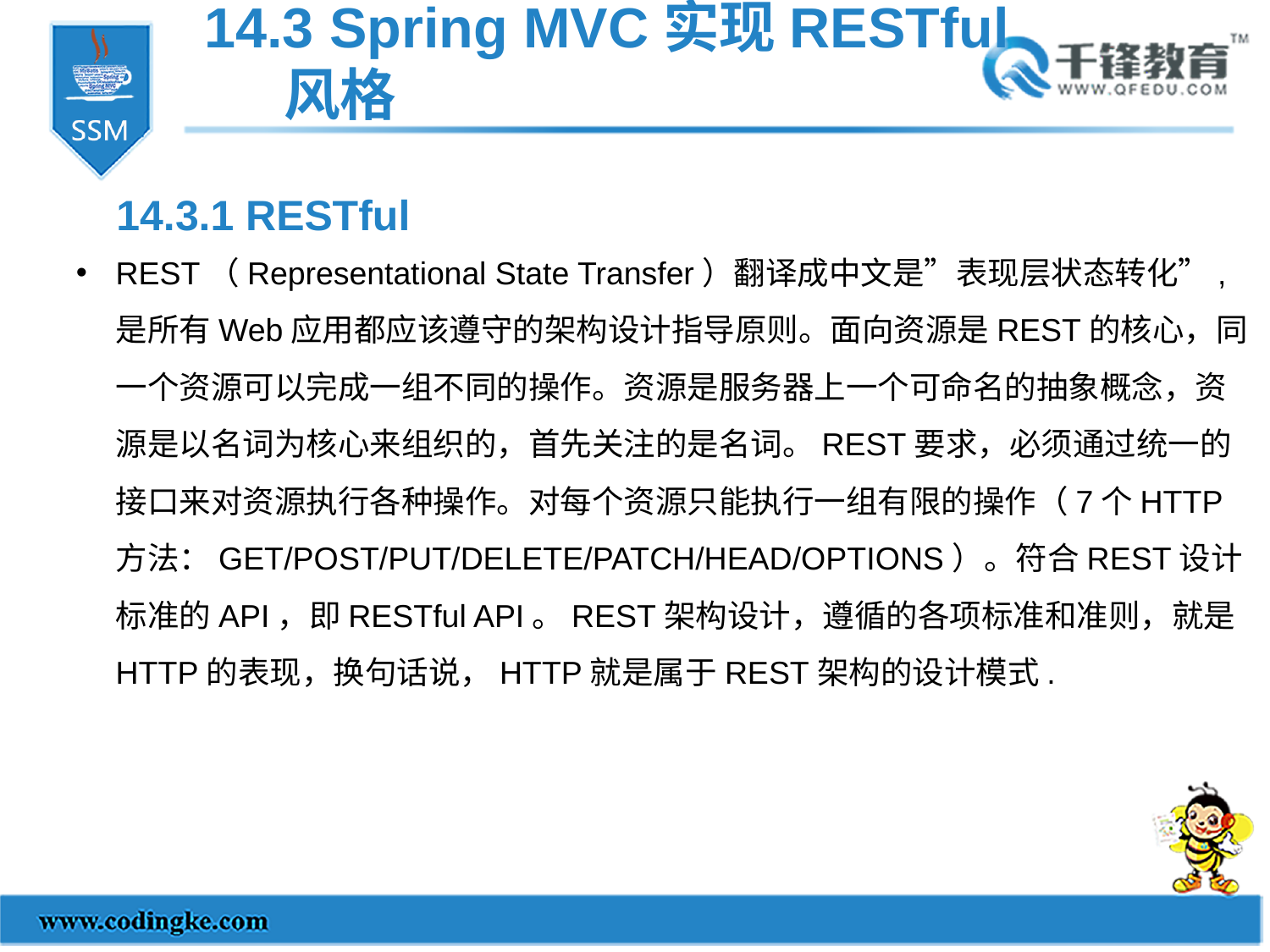

14.3 Spring MVC实现RESTful风格
14.3.1 RESTful
REST（Representational State Transfer）翻译成中文是”表现层状态转化”,是所有Web应用都应该遵守的架构设计指导原则。面向资源是REST的核心，同一个资源可以完成一组不同的操作。资源是服务器上一个可命名的抽象概念，资源是以名词为核心来组织的，首先关注的是名词。REST要求，必须通过统一的接口来对资源执行各种操作。对每个资源只能执行一组有限的操作（7个HTTP方法：GET/POST/PUT/DELETE/PATCH/HEAD/OPTIONS）。符合REST设计标准的API，即RESTful API。REST架构设计，遵循的各项标准和准则，就是HTTP的表现，换句话说，HTTP就是属于REST架构的设计模式.